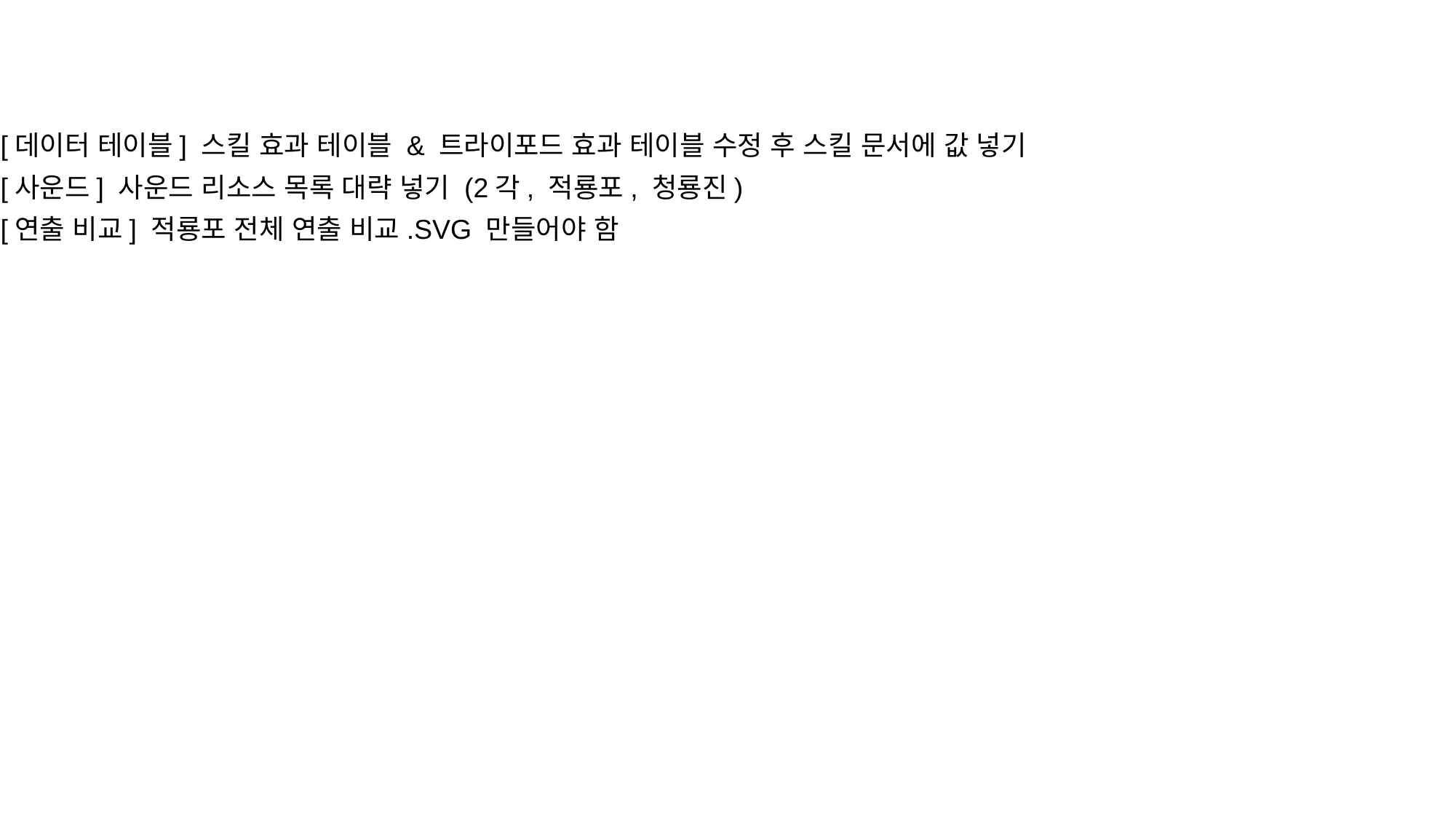

[데이터 테이블] 스킬 효과 테이블 & 트라이포드 효과 테이블 수정 후 스킬 문서에 값 넣기
[사운드] 사운드 리소스 목록 대략 넣기 (2각, 적룡포, 청룡진)
[연출 비교] 적룡포 전체 연출 비교.SVG 만들어야 함